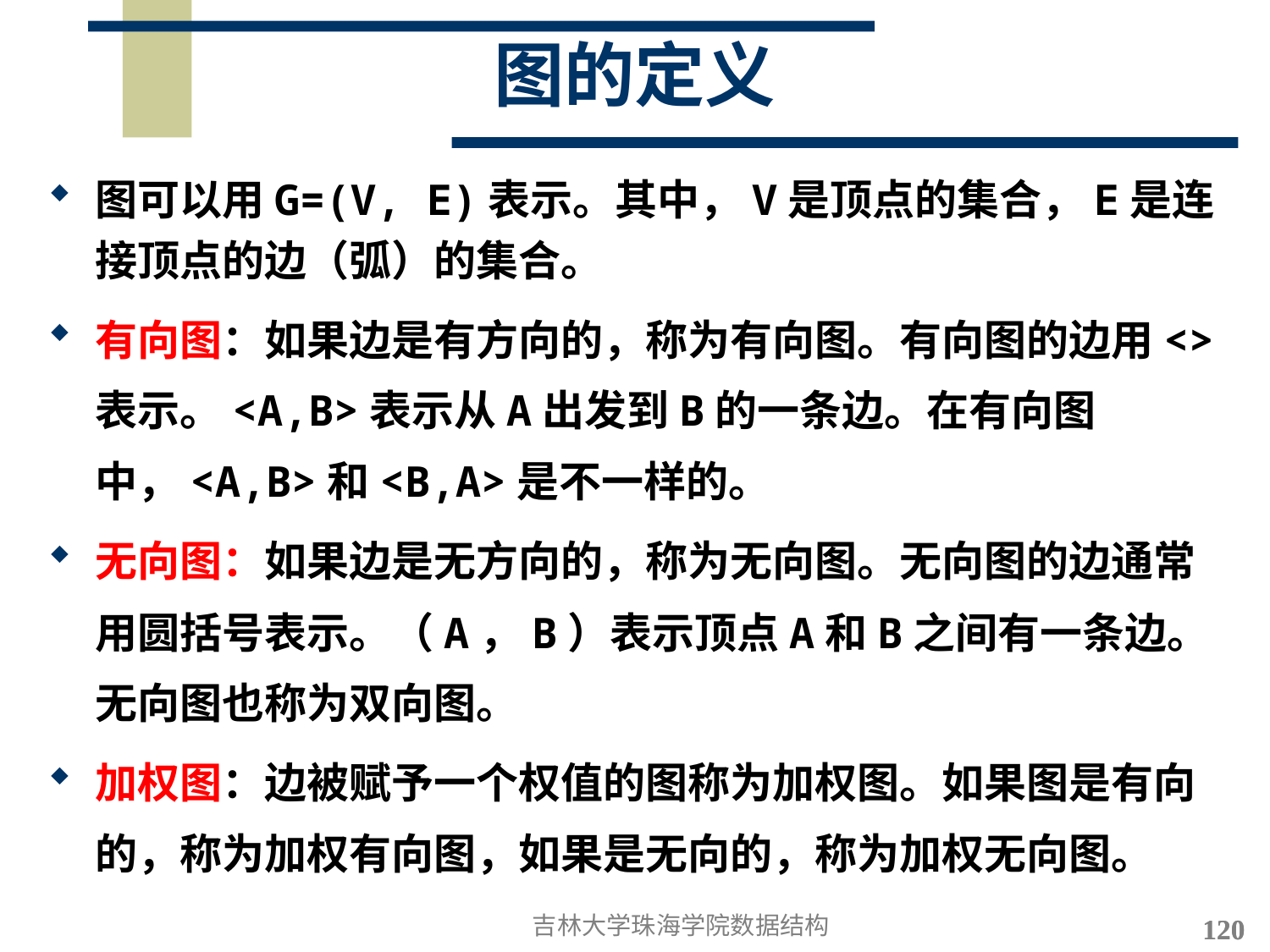

# 图的定义
图可以用G=(V, E)表示。其中，V是顶点的集合，E是连接顶点的边（弧）的集合。
有向图：如果边是有方向的，称为有向图。有向图的边用<>表示。<A,B>表示从A出发到B的一条边。在有向图中，<A,B>和<B,A>是不一样的。
无向图：如果边是无方向的，称为无向图。无向图的边通常用圆括号表示。（A，B）表示顶点A和B之间有一条边。无向图也称为双向图。
加权图：边被赋予一个权值的图称为加权图。如果图是有向的，称为加权有向图，如果是无向的，称为加权无向图。
120
吉林大学珠海学院数据结构